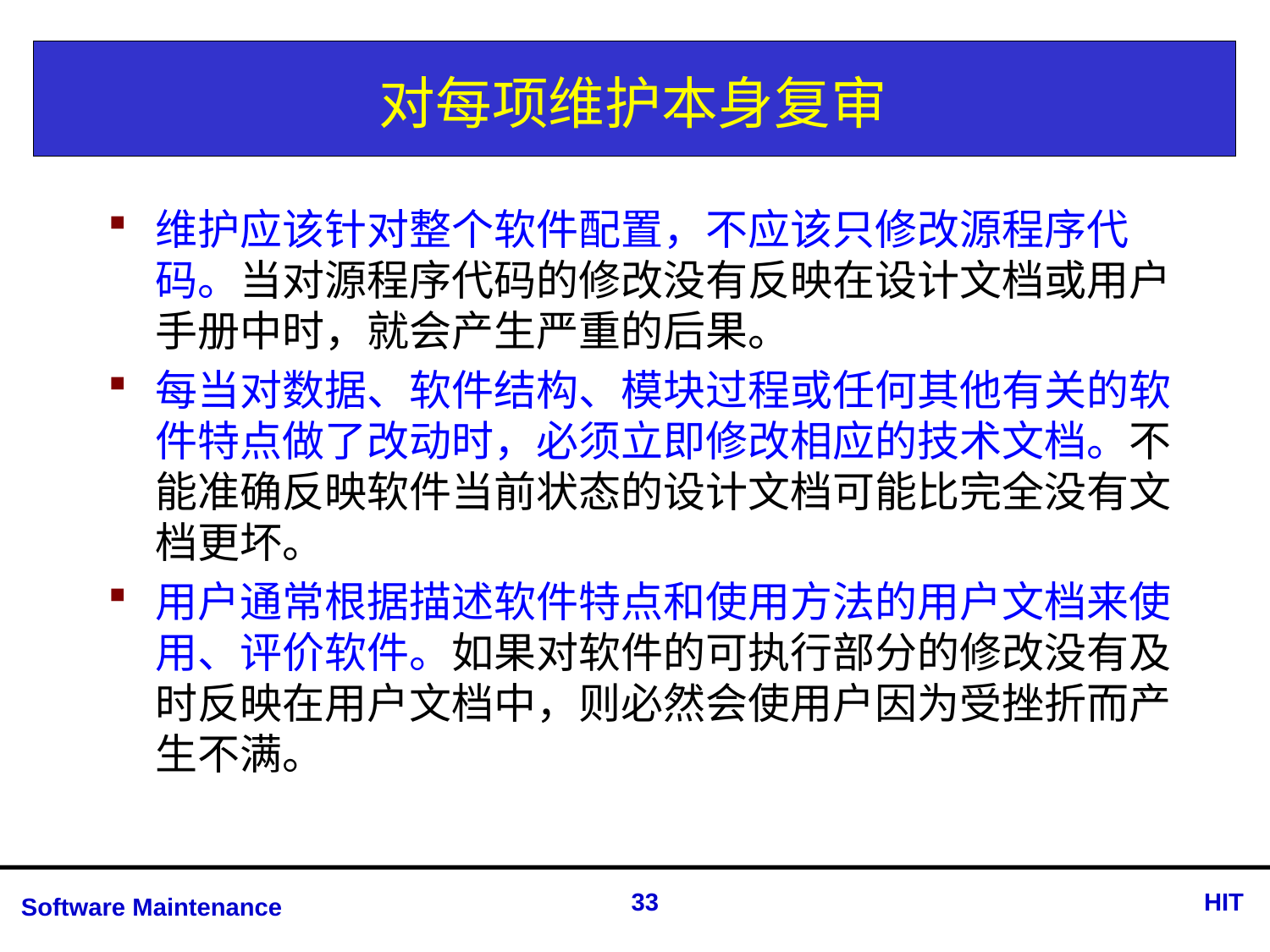

# 对每项维护本身复审
维护应该针对整个软件配置，不应该只修改源程序代码。当对源程序代码的修改没有反映在设计文档或用户手册中时，就会产生严重的后果。
每当对数据、软件结构、模块过程或任何其他有关的软件特点做了改动时，必须立即修改相应的技术文档。不能准确反映软件当前状态的设计文档可能比完全没有文档更坏。
用户通常根据描述软件特点和使用方法的用户文档来使用、评价软件。如果对软件的可执行部分的修改没有及时反映在用户文档中，则必然会使用户因为受挫折而产生不满。